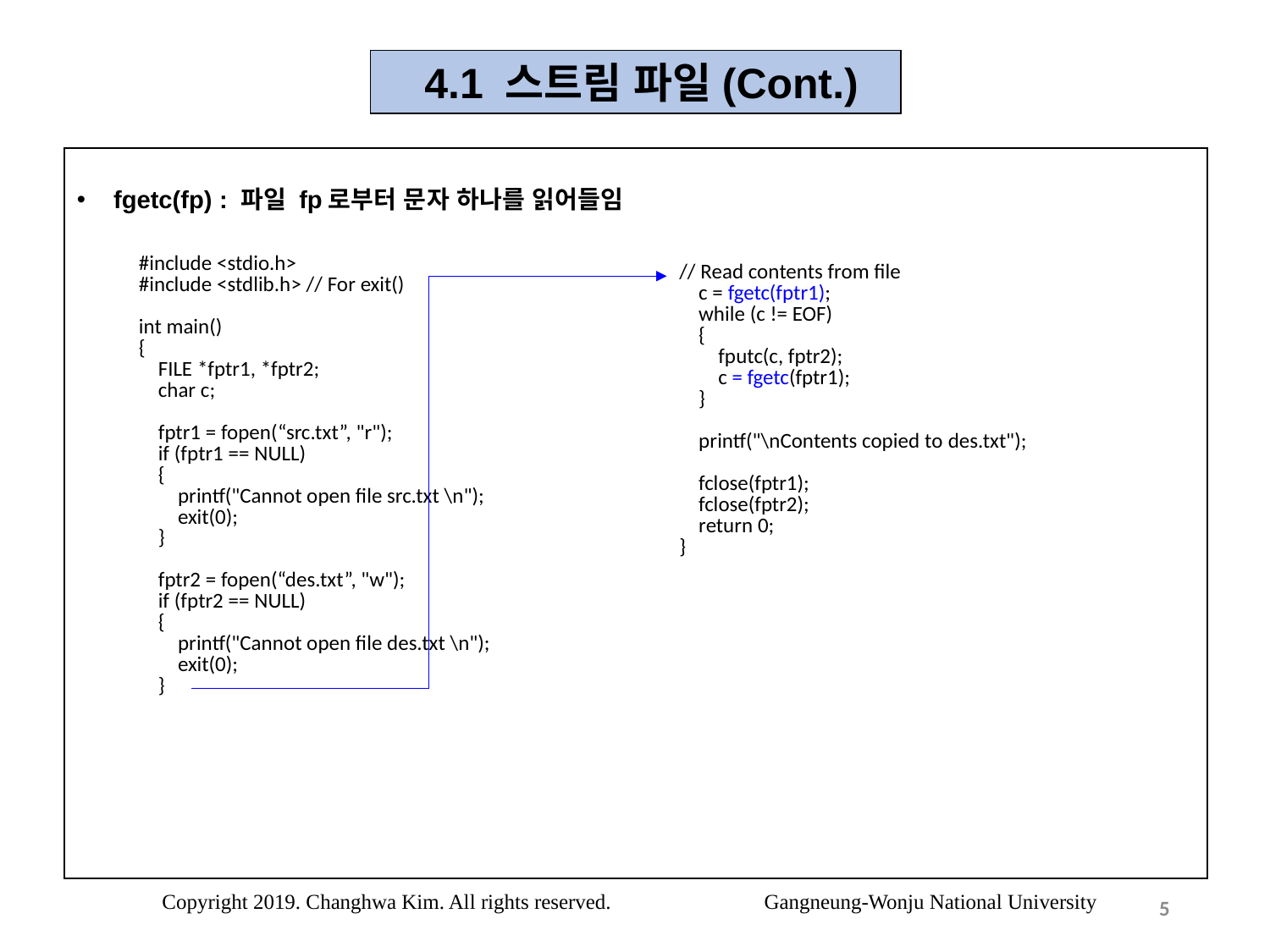

4.1 스트림 파일(Cont.)

fgetc(fp) : 파일 fp로부터 문자 하나를 읽어들임

#include <stdio.h>
#include <stdlib.h> // For exit()

int main()
{
    FILE *fptr1, *fptr2;
    char c;

    fptr1 = fopen(“src.txt”, "r");
    if (fptr1 == NULL)
    {
        printf("Cannot open file src.txt \n");
        exit(0);
    }

    fptr2 = fopen(“des.txt”, "w");
    if (fptr2 == NULL)
    {
        printf("Cannot open file des.txt \n");
        exit(0);
    }

// Read contents from file
    c = fgetc(fptr1);
    while (c != EOF)
    {
        fputc(c, fptr2);
        c = fgetc(fptr1);
    }

    printf("\nContents copied to des.txt");

    fclose(fptr1);
    fclose(fptr2);
    return 0;
}
Copyright 2019. Changhwa Kim. All rights reserved.                             Gangneung-Wonju National University
5